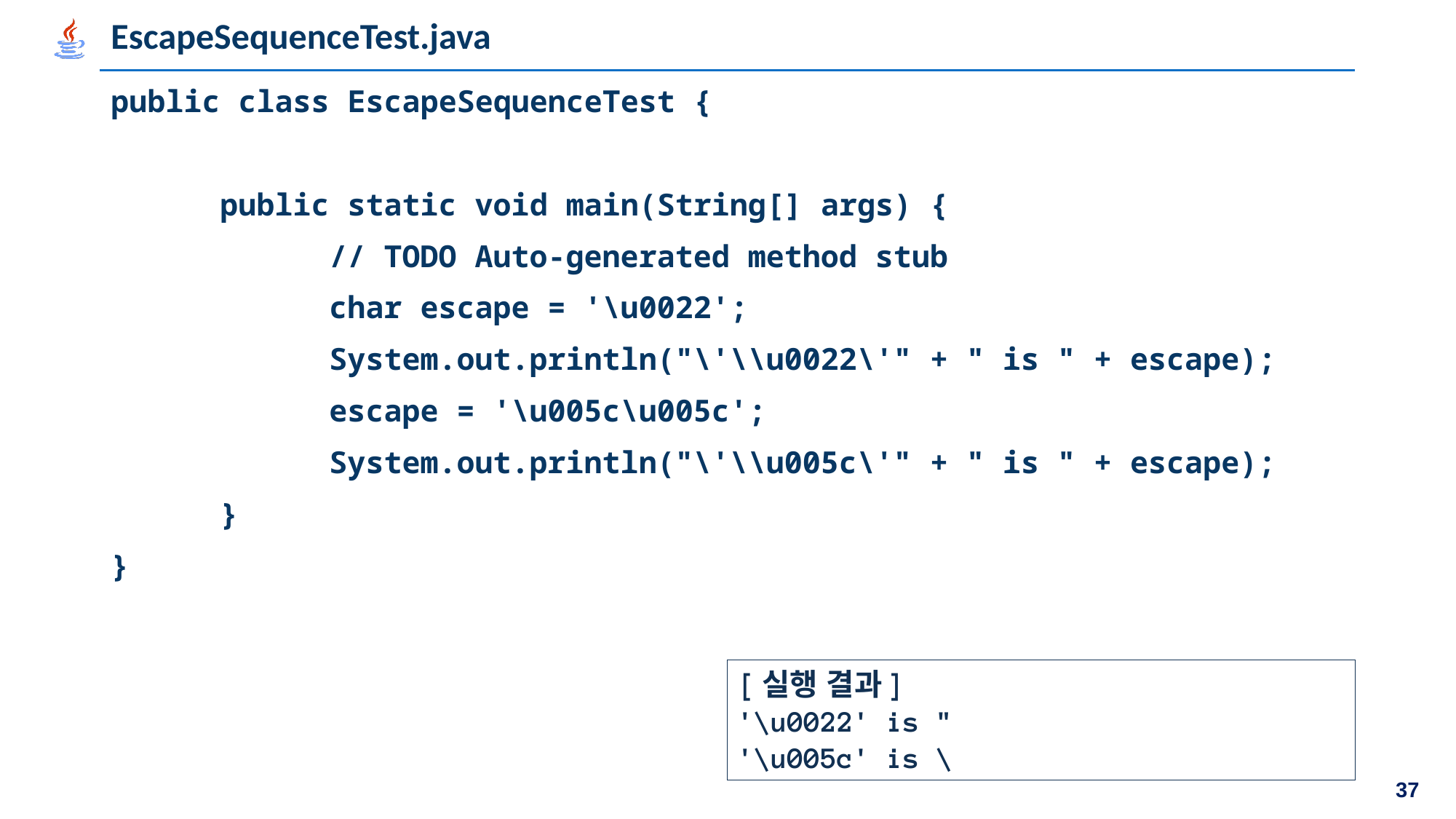

# EscapeSequenceTest.java
public class EscapeSequenceTest {

	public static void main(String[] args) {
		// TODO Auto-generated method stub
		char escape = '\u0022';
		System.out.println("\'\\u0022\'" + " is " + escape);
		escape = '\u005c\u005c';
		System.out.println("\'\\u005c\'" + " is " + escape);
	}
}
[실행 결과]
'\u0022' is "
'\u005c' is \
37